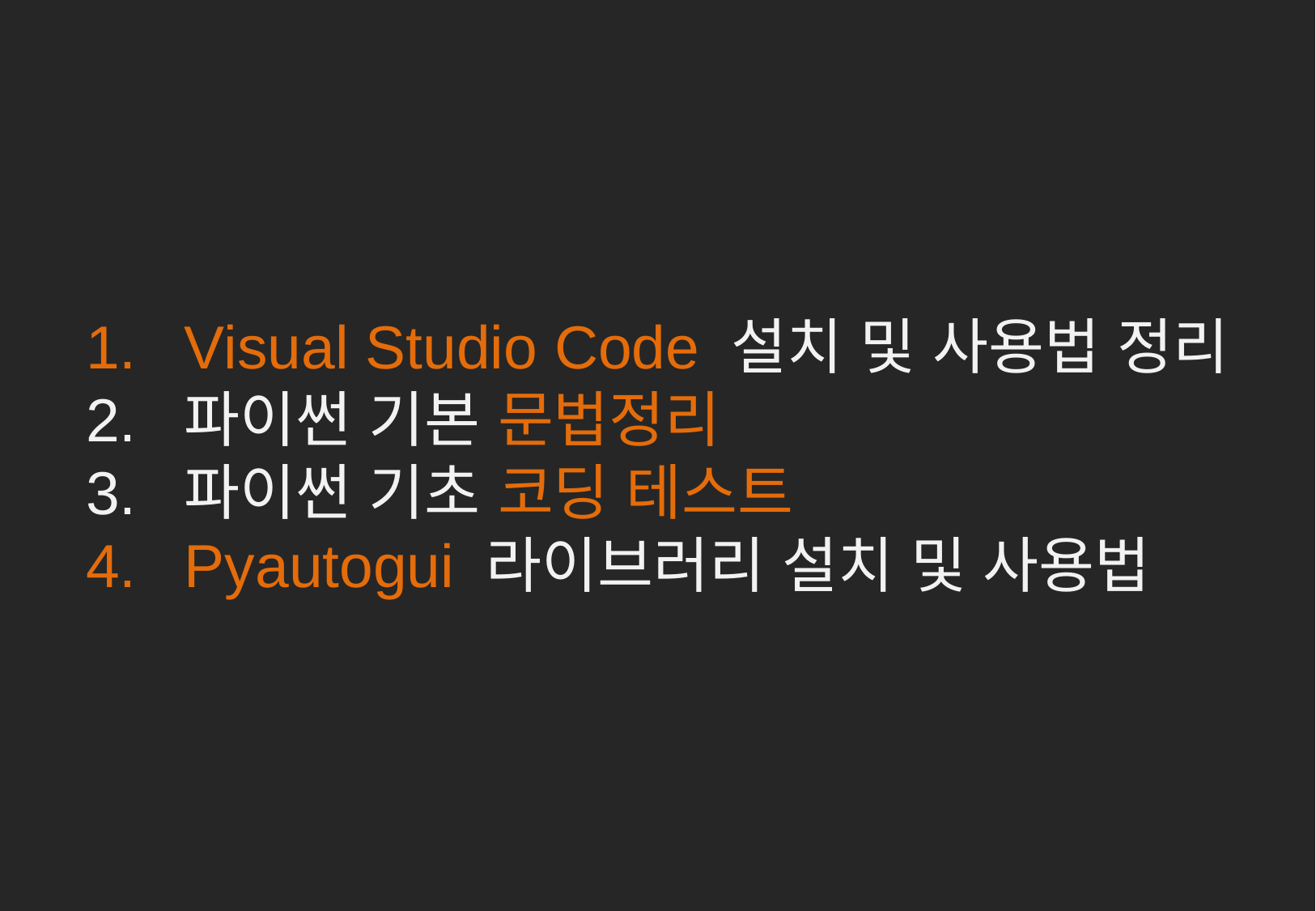

Visual Studio Code 설치 및 사용법 정리
파이썬 기본 문법정리
파이썬 기초 코딩 테스트
Pyautogui 라이브러리 설치 및 사용법